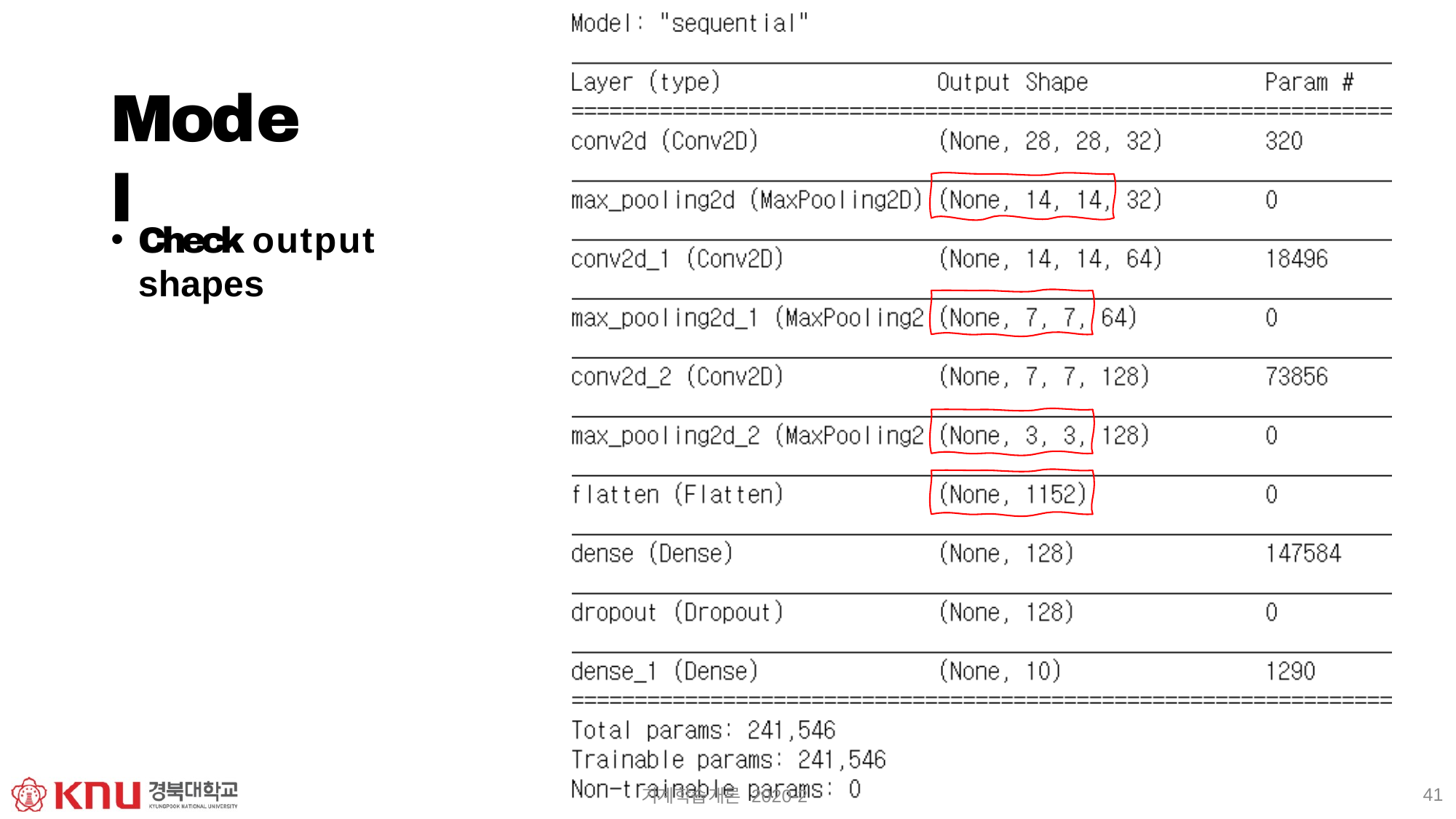

# Model
Check output shapes
41
기계학습개론 2020-2